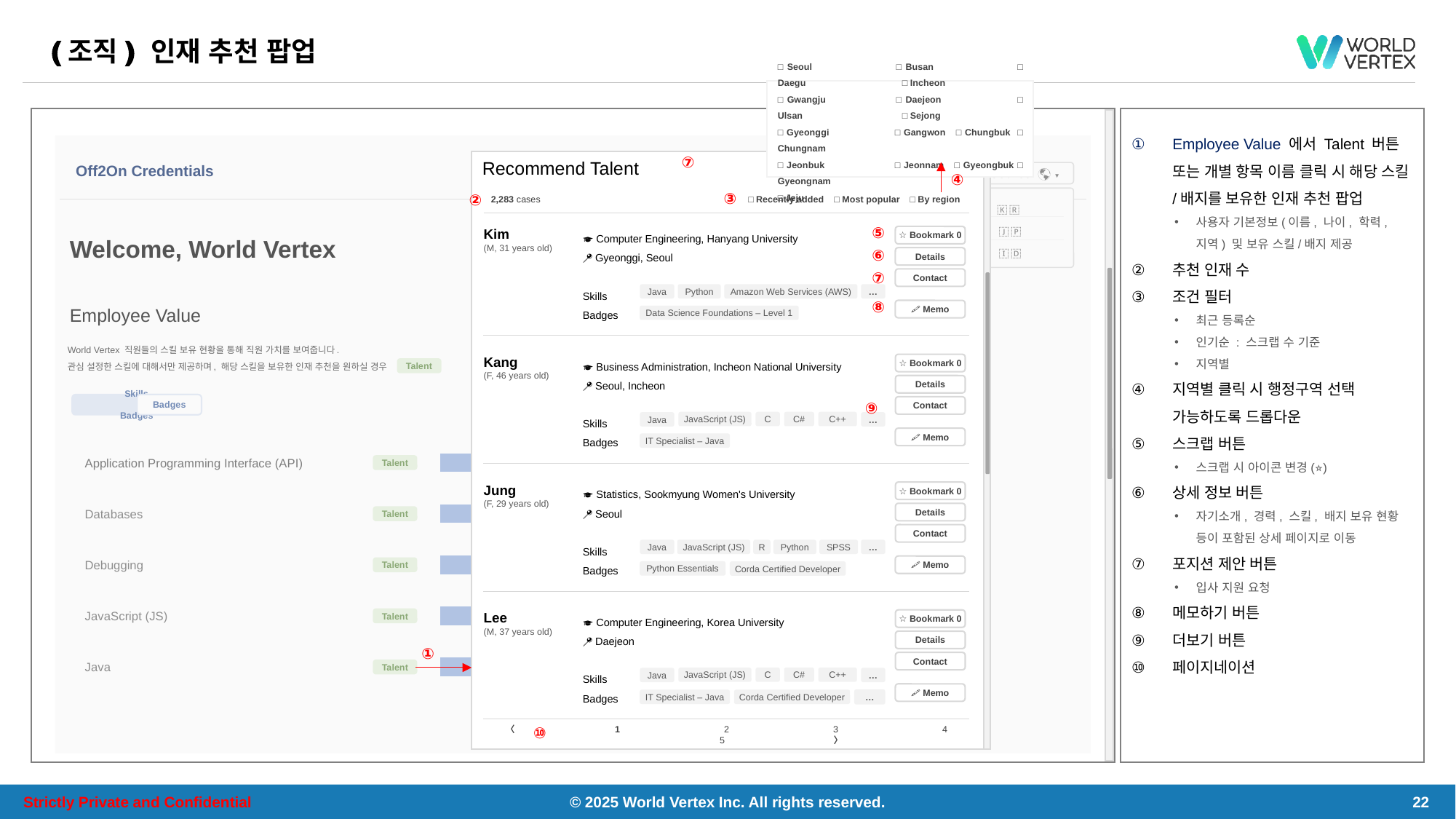

# (조직) 인재 추천 팝업
□ Seoul	  □ Busan	    □ Daegu	      □ Incheon
□ Gwangju	  □ Daejeon	    □ Ulsan	      □ Sejong
□ Gyeonggi	  □ Gangwon   □ Chungbuk  □ Chungnam
□ Jeonbuk	  □ Jeonnam   □ Gyeongbuk □ Gyeongnam
□ Jeju□ 제주

Employee Value 에서 Talent 버튼 또는 개별 항목 이름 클릭 시 해당 스킬/배지를 보유한 인재 추천 팝업
사용자 기본정보(이름, 나이, 학력, 지역) 및 보유 스킬/배지 제공
추천 인재 수
조건 필터
최근 등록순
인기순 : 스크랩 수 기준
지역별
지역별 클릭 시 행정구역 선택 가능하도록 드롭다운
스크랩 버튼
스크랩 시 아이콘 변경(⭐)
상세 정보 버튼
자기소개, 경력, 스킬, 배지 보유 현황 등이 포함된 상세 페이지로 이동
포지션 제안 버튼
입사 지원 요청
메모하기 버튼
더보기 버튼
페이지네이션

Recommend Talent
③
②
2,283 cases
Kim
(M, 31 years old)
🎓 Computer Engineering, Hanyang University
📍 Gyeonggi, Seoul

Skills
Badges
Java
Python
Amazon Web Services (AWS)
…
Data Science Foundations – Level 1
☆ Bookmark 0
Details
Contact
🖍 Memo
⑤
⑥
⑦
⑧
Kang
(F, 46 years old)
🎓 Business Administration, Incheon National University
📍 Seoul, Incheon

Skills
Badges
C++
JavaScript (JS)
C
C#
Java
…
IT Specialist – Java
☆ Bookmark 0
Details
Contact
🖍 Memo
⑨
Jung
(F, 29 years old)
🎓 Statistics, Sookmyung Women's University
📍 Seoul

Skills
Badges
Java
JavaScript (JS)
R
Python
SPSS
…
Python Essentials
Corda Certified Developer
☆ Bookmark 0
Details
Contact
🖍 Memo
Lee
(M, 37 years old)
🎓 Computer Engineering, Korea University
📍 Daejeon

Skills
Badges
C++
JavaScript (JS)
C
C#
Java
…
…
IT Specialist – Java
Corda Certified Developer
☆ Bookmark 0
Details
①
Contact
🖍 Memo
⑩
〈	1	2	3	4	5	 〉

Off2On Credentials
Data Source  🌎 ▼
🇰🇷
🇯🇵
🇮🇩
Welcome, World Vertex
Employee Value
World Vertex 직원들의 스킬 보유 현황을 통해 직원 가치를 보여줍니다.
관심 설정한 스킬에 대해서만 제공하며, 해당 스킬을 보유한 인재 추천을 원하실 경우 		버튼을 클릭해주세요.
Talent
Skills	Badges
Badges
Application Programming Interface (API)

25%
Talent
Databases

35%
Talent
Debugging

18%
Talent
JavaScript (JS)

74%
Talent
Java

62%
Talent
⑦
④
□ Recently added    □ Most popular    □ By region